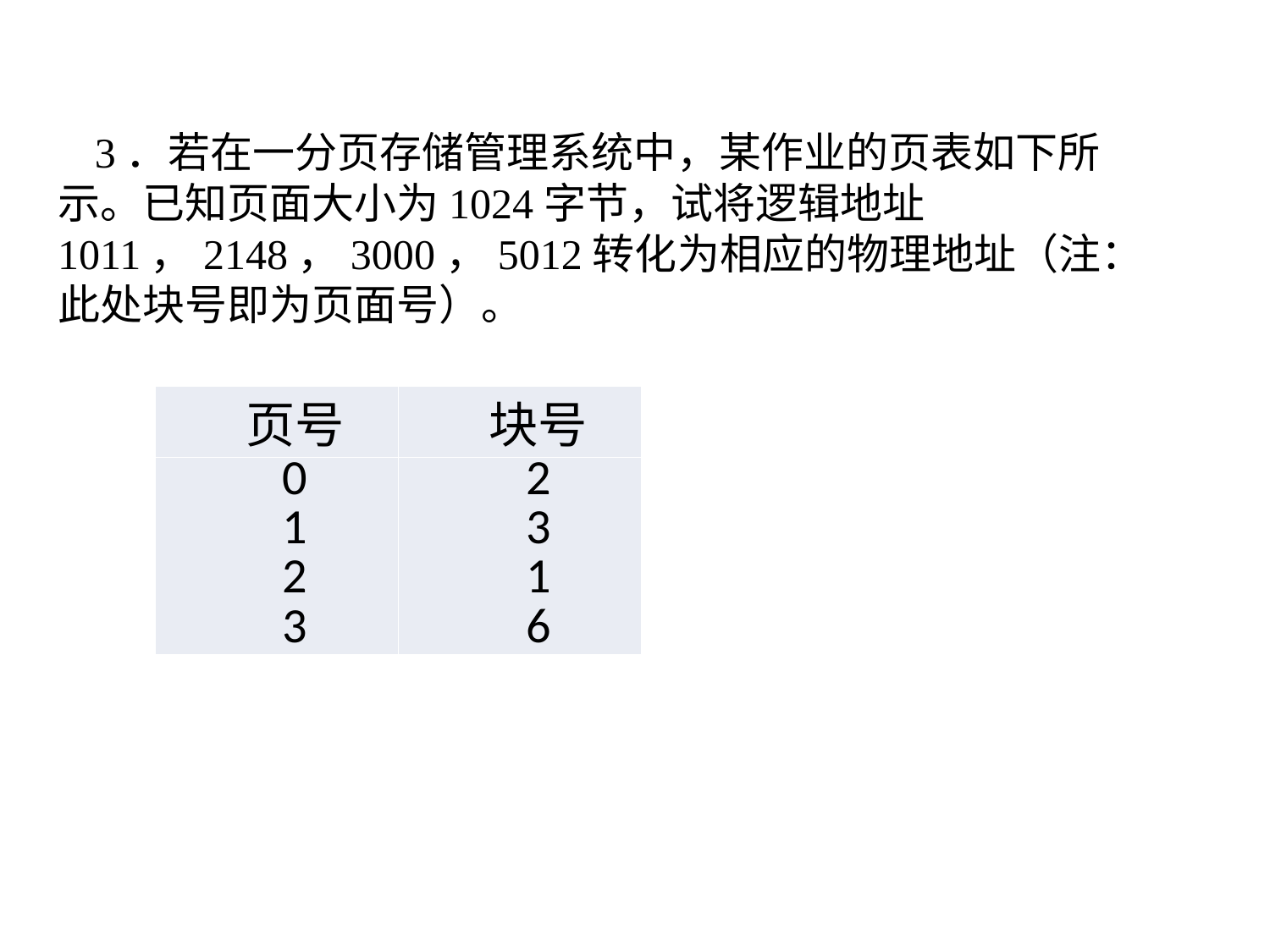

3．若在一分页存储管理系统中，某作业的页表如下所示。已知页面大小为1024字节，试将逻辑地址1011，2148，3000，5012转化为相应的物理地址（注：此处块号即为页面号）。

| 页号 | 块号 |
| --- | --- |
| 0 1 2 3 | 2 3 1 6 |